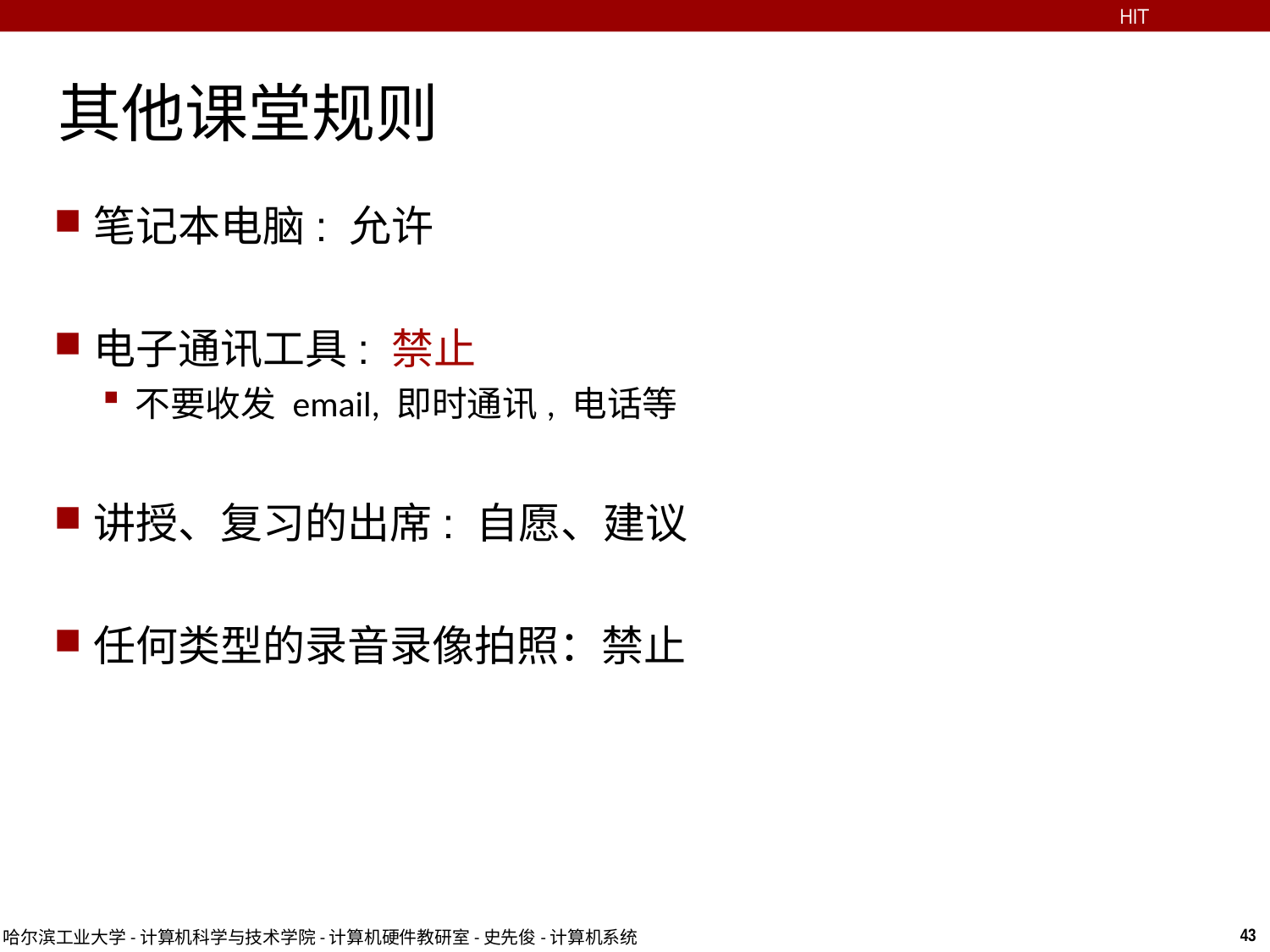

HIT
# 其他课堂规则
笔记本电脑: 允许

电子通讯工具: 禁止
不要收发 email, 即时通讯, 电话等

讲授、复习的出席: 自愿、建议

任何类型的录音录像拍照：禁止